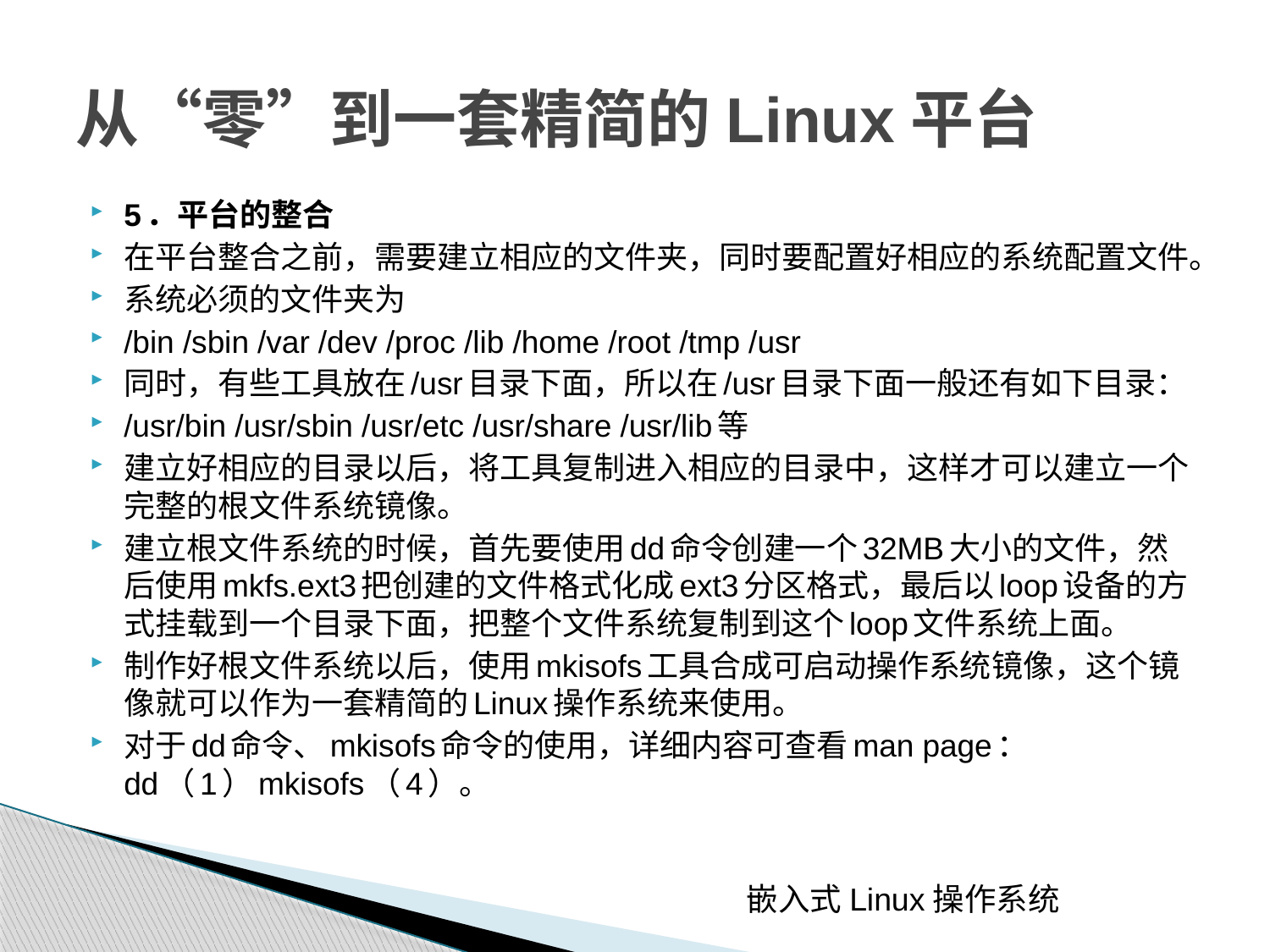

# 从“零”到一套精简的Linux平台
5．平台的整合
在平台整合之前，需要建立相应的文件夹，同时要配置好相应的系统配置文件。
系统必须的文件夹为
/bin /sbin /var /dev /proc /lib /home /root /tmp /usr
同时，有些工具放在/usr目录下面，所以在/usr目录下面一般还有如下目录：
/usr/bin /usr/sbin /usr/etc /usr/share /usr/lib等
建立好相应的目录以后，将工具复制进入相应的目录中，这样才可以建立一个完整的根文件系统镜像。
建立根文件系统的时候，首先要使用dd命令创建一个32MB大小的文件，然后使用mkfs.ext3把创建的文件格式化成ext3分区格式，最后以loop设备的方式挂载到一个目录下面，把整个文件系统复制到这个loop文件系统上面。
制作好根文件系统以后，使用mkisofs工具合成可启动操作系统镜像，这个镜像就可以作为一套精简的Linux操作系统来使用。
对于dd命令、mkisofs命令的使用，详细内容可查看man page：dd（1）mkisofs（4）。

嵌入式Linux操作系统